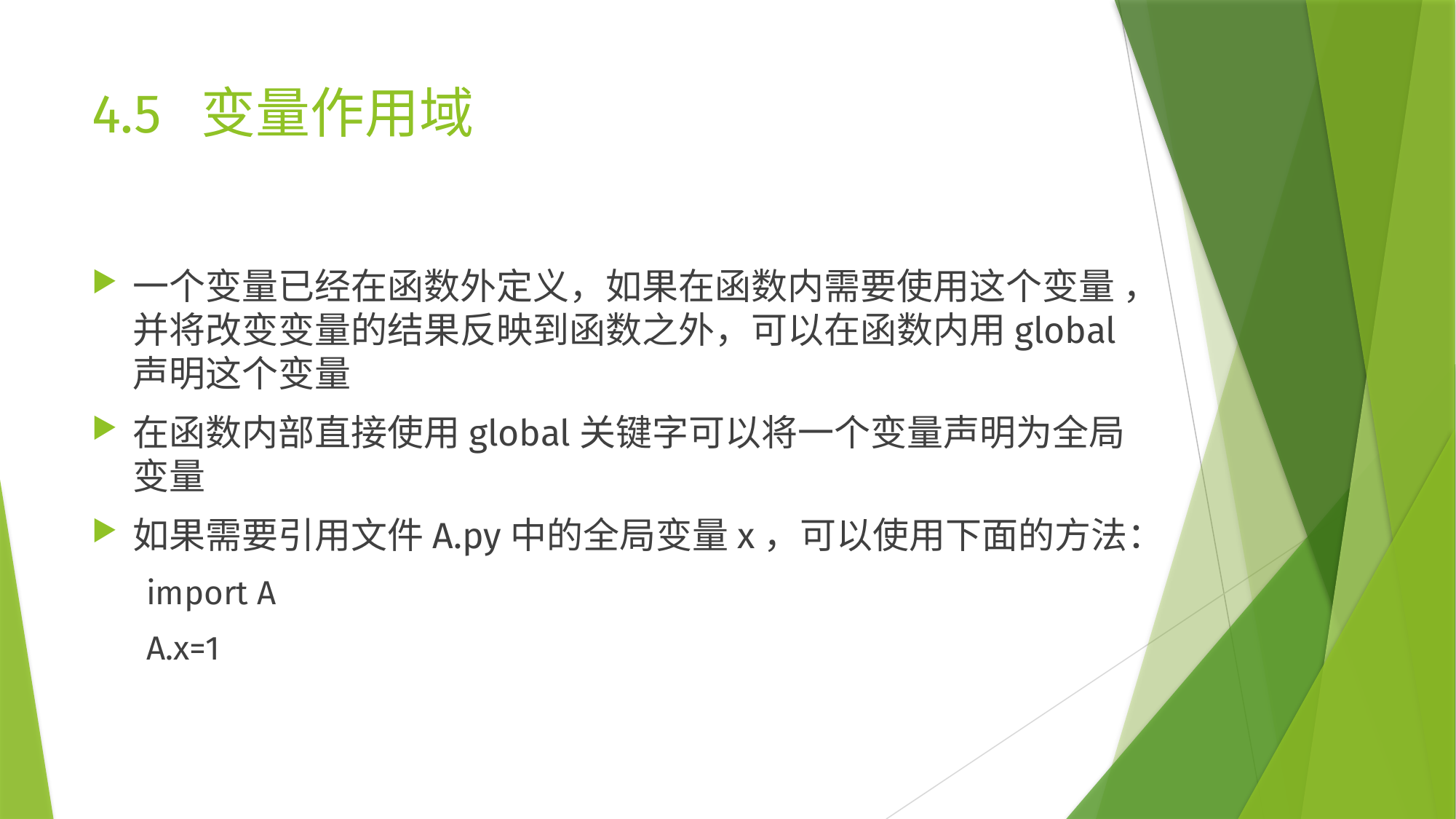

# 4.5	变量作用域
一个变量已经在函数外定义，如果在函数内需要使用这个变量 ，并将改变变量的结果反映到函数之外，可以在函数内用global声明这个变量
在函数内部直接使用global关键字可以将一个变量声明为全局变量
如果需要引用文件A.py中的全局变量x，可以使用下面的方法：
import A
A.x=1